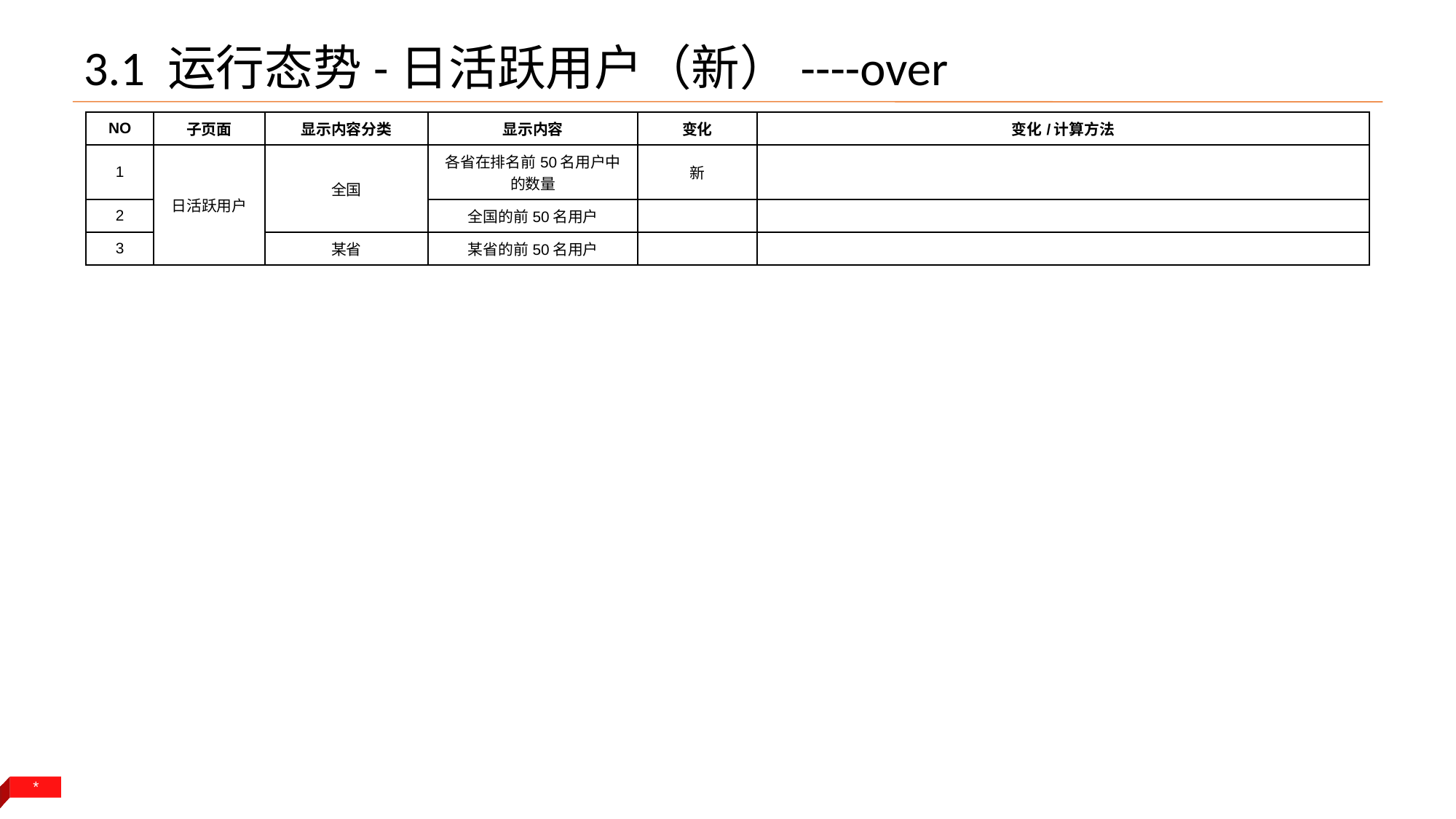

# 3.1 运行态势-日活跃用户（新）----over

| NO | 子页面 | 显示内容分类 | 显示内容 | 变化 | 变化/计算方法 |
| --- | --- | --- | --- | --- | --- |
| 1 | 日活跃用户 | 全国 | 各省在排名前50名用户中的数量 | 新 |  |
| 2 |  |  | 全国的前50名用户 |  |  |
| 3 |  | 某省 | 某省的前50名用户 |  |  |
*